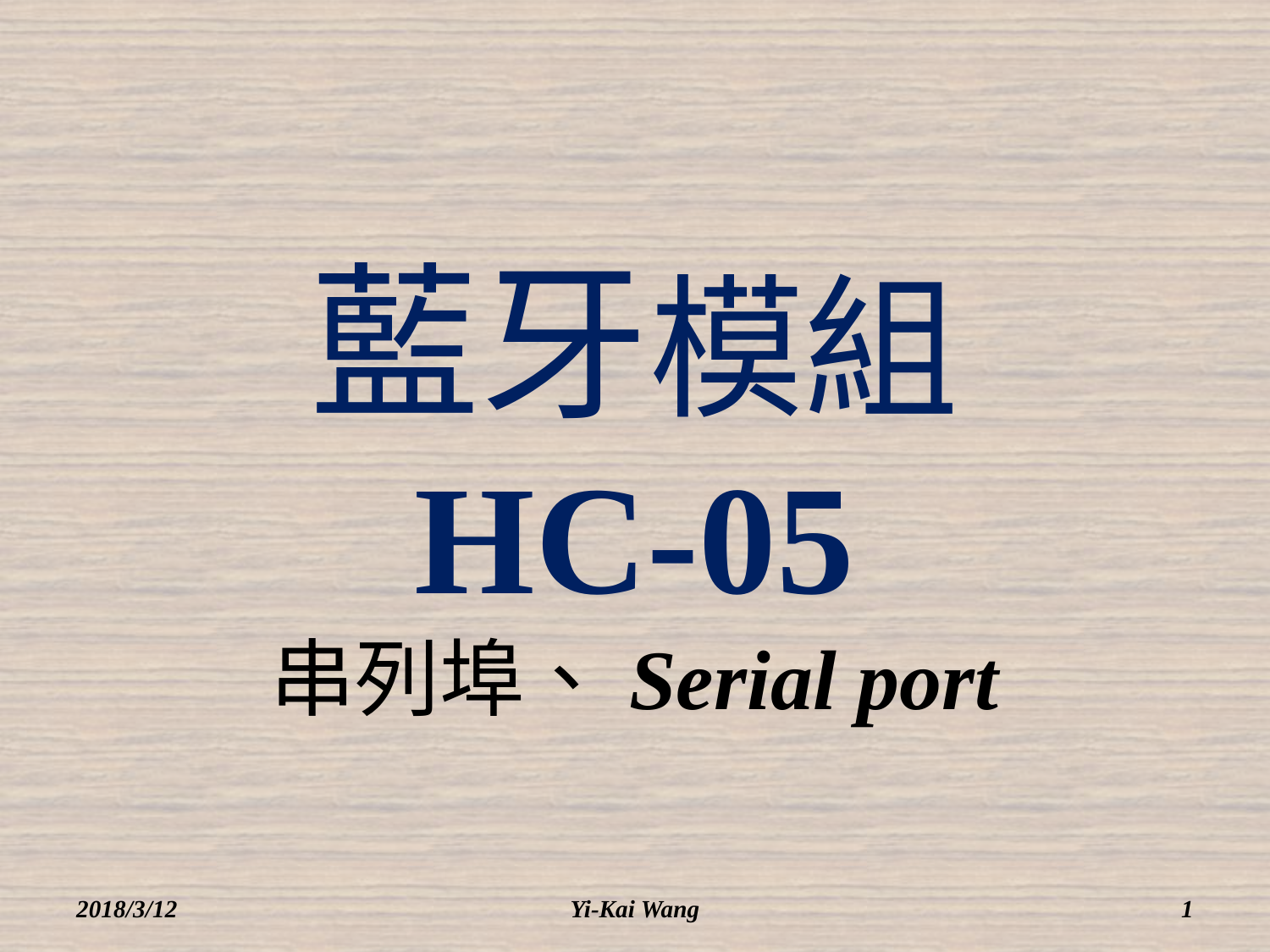

# 藍牙模組 HC-05 串列埠、Serial port
2018/3/12
Yi-Kai Wang
1